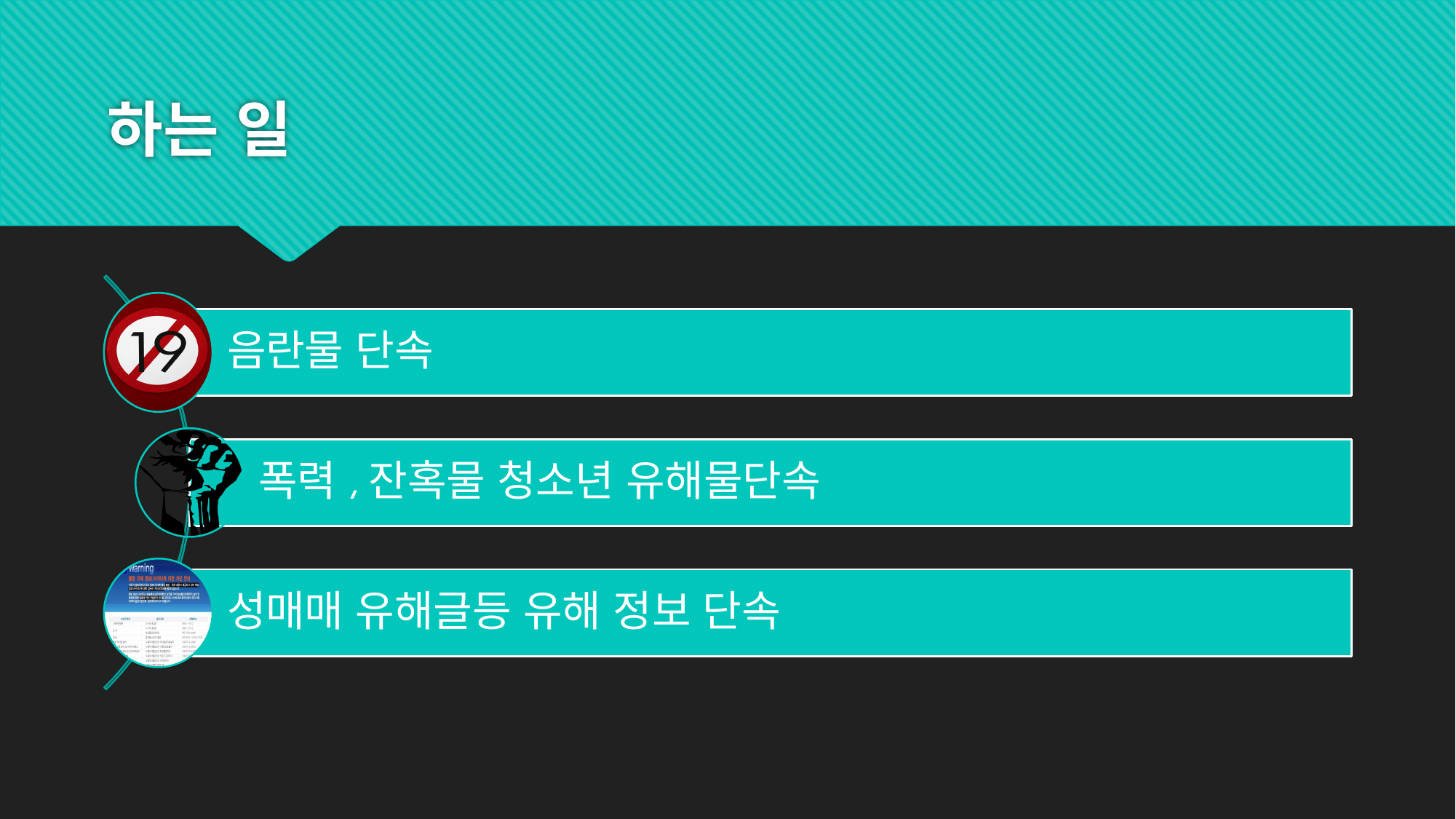

# 하는 일
음란물 단속
폭력,잔혹물 청소년 유해물단속
성매매 유해글등 유해 정보 단속